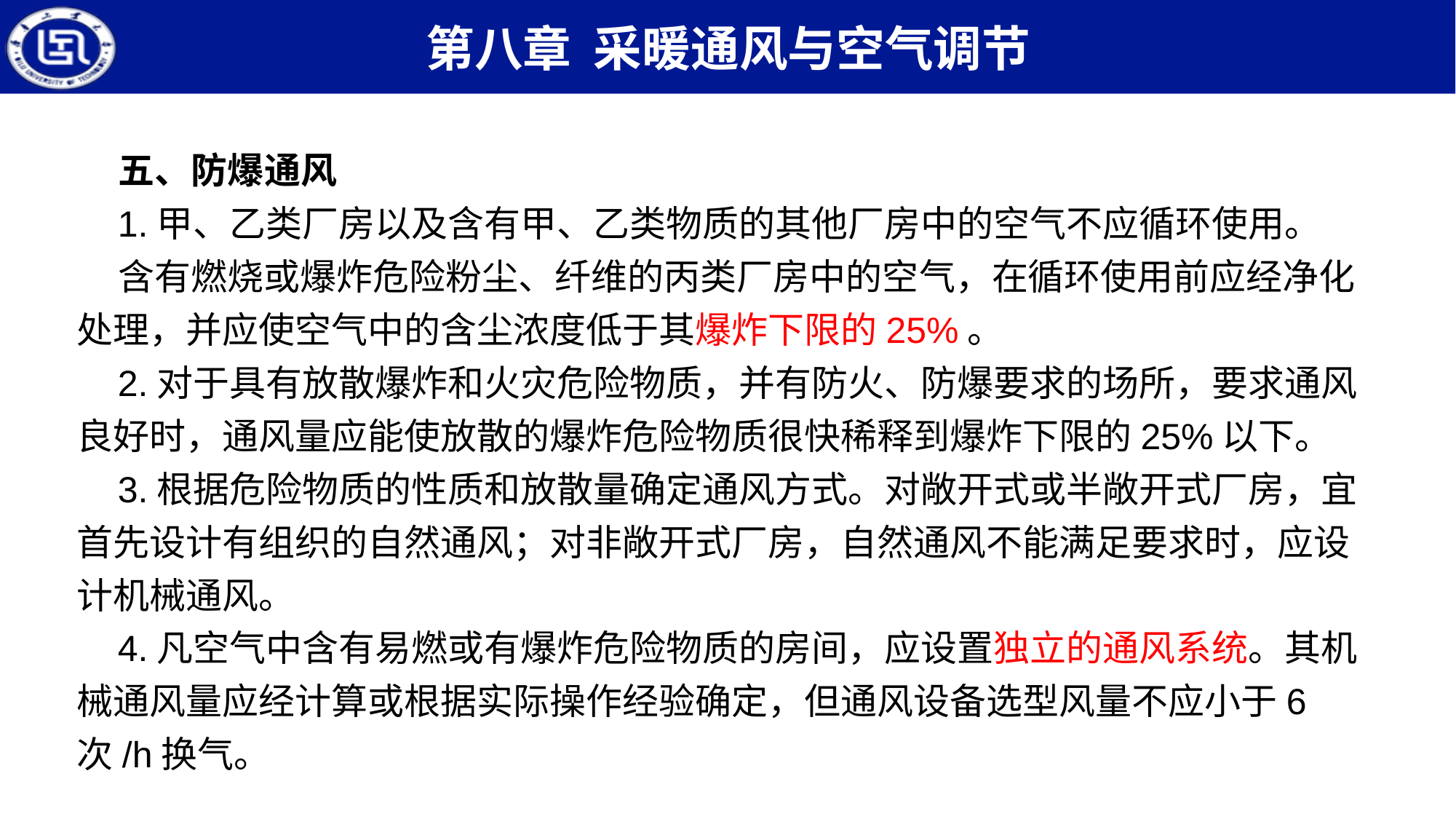

五、防爆通风
    1.甲、乙类厂房以及含有甲、乙类物质的其他厂房中的空气不应循环使用。
    含有燃烧或爆炸危险粉尘、纤维的丙类厂房中的空气，在循环使用前应经净化处理，并应使空气中的含尘浓度低于其爆炸下限的25%。
    2.对于具有放散爆炸和火灾危险物质，并有防火、防爆要求的场所，要求通风良好时，通风量应能使放散的爆炸危险物质很快稀释到爆炸下限的25%以下。
    3.根据危险物质的性质和放散量确定通风方式。对敞开式或半敞开式厂房，宜首先设计有组织的自然通风；对非敞开式厂房，自然通风不能满足要求时，应设计机械通风。
    4.凡空气中含有易燃或有爆炸危险物质的房间，应设置独立的通风系统。其机械通风量应经计算或根据实际操作经验确定，但通风设备选型风量不应小于6次/h换气。